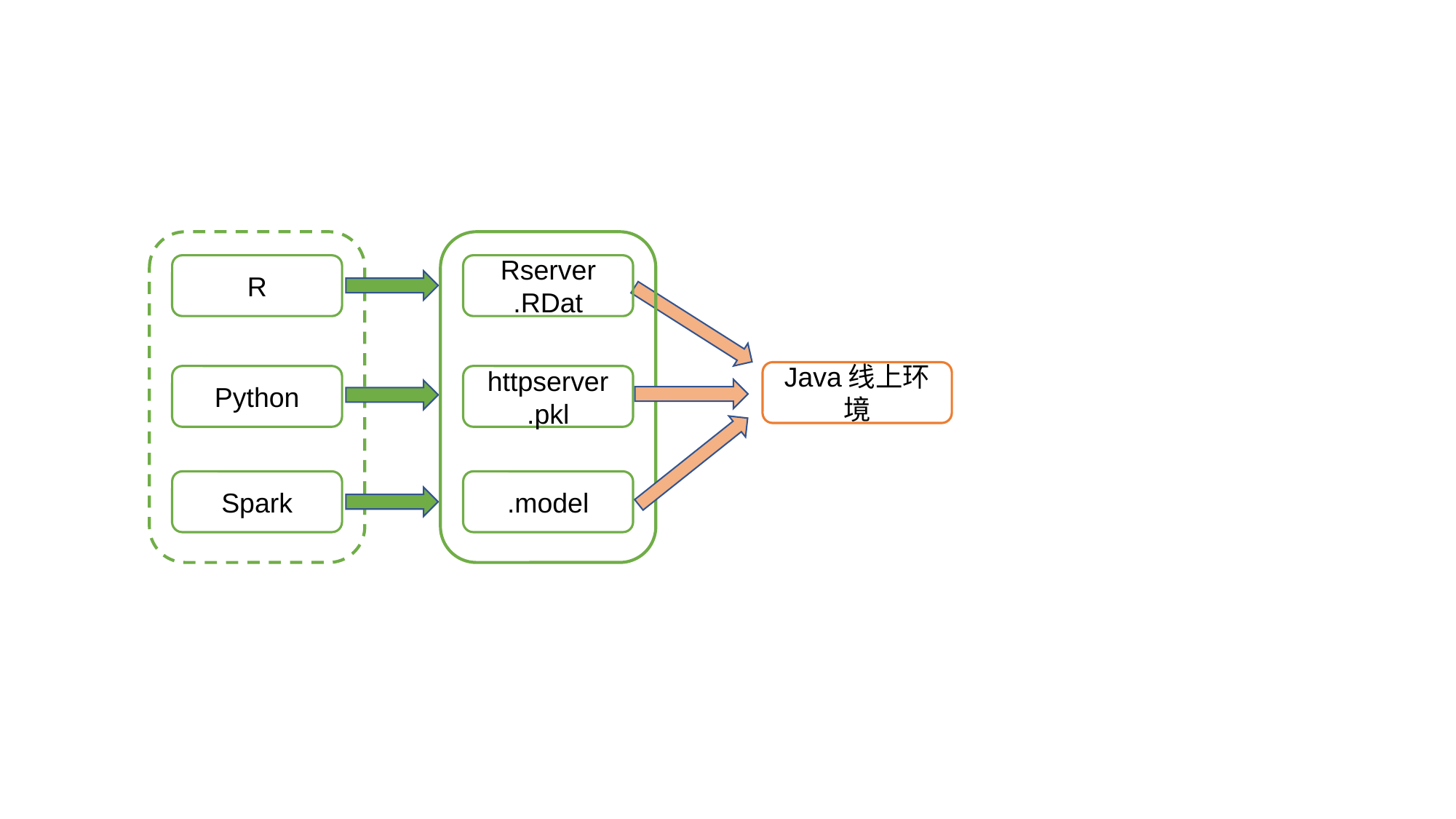

R
Rserver
.RDat

Java线上环境
Python
httpserver
.pkl

Spark
.model